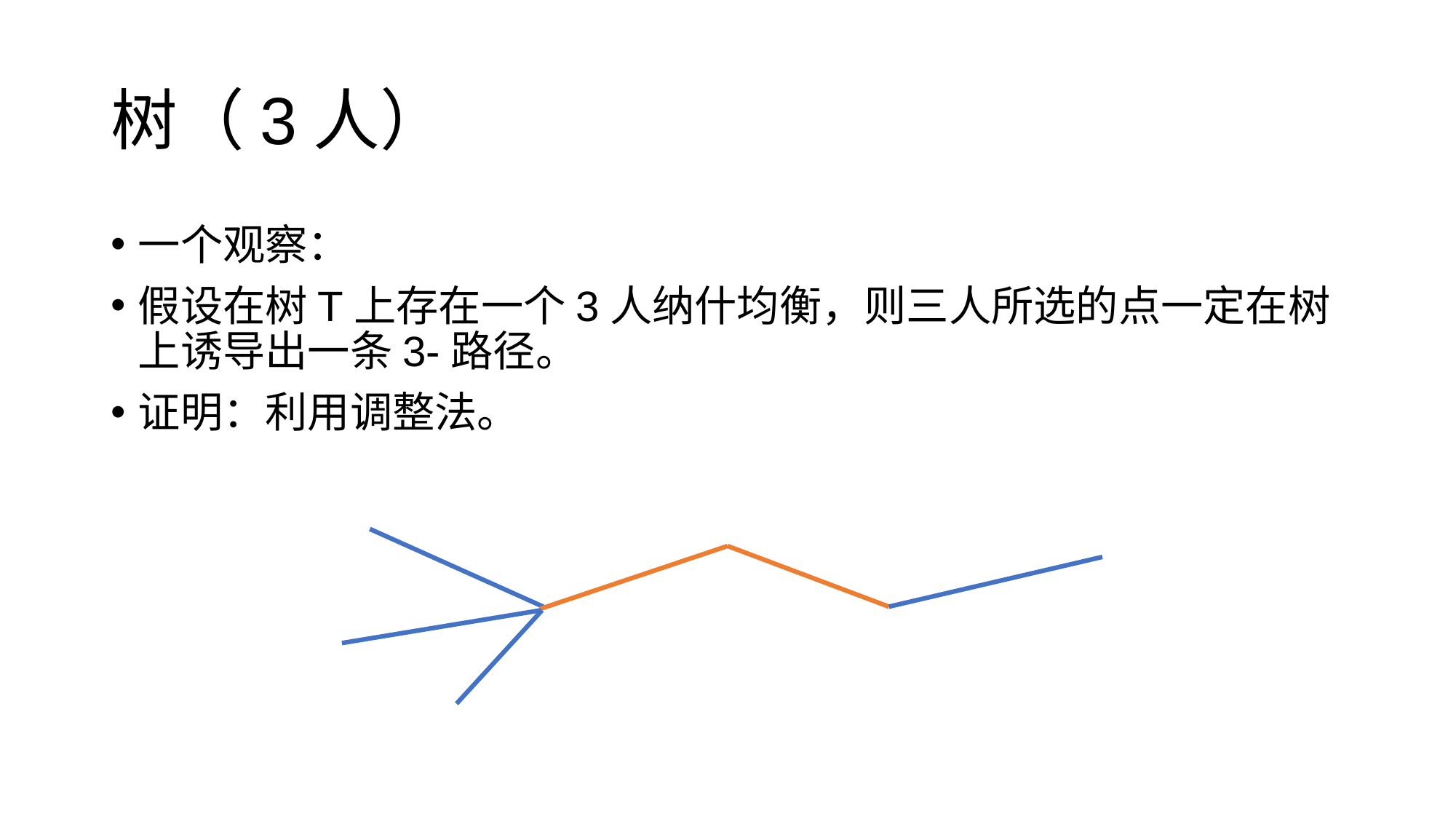

# 树（3人）
一个观察：
假设在树T上存在一个3人纳什均衡，则三人所选的点一定在树上诱导出一条3-路径。
证明：利用调整法。